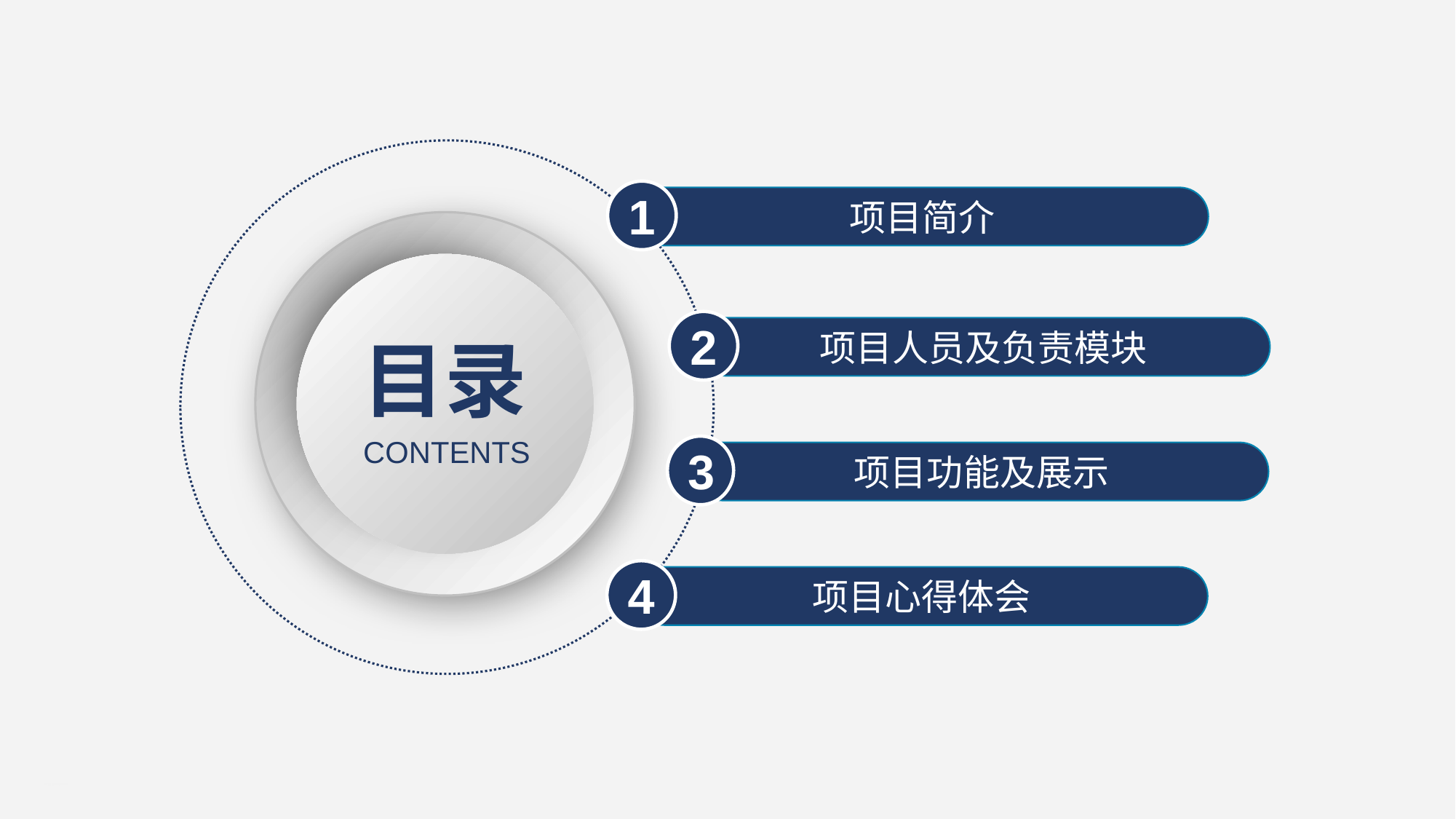

1
项目简介

2
项目人员及负责模块
目录
CONTENTS
3
项目功能及展示
4
项目心得体会
PPT下载 http://www.1ppt.com/xiazai/